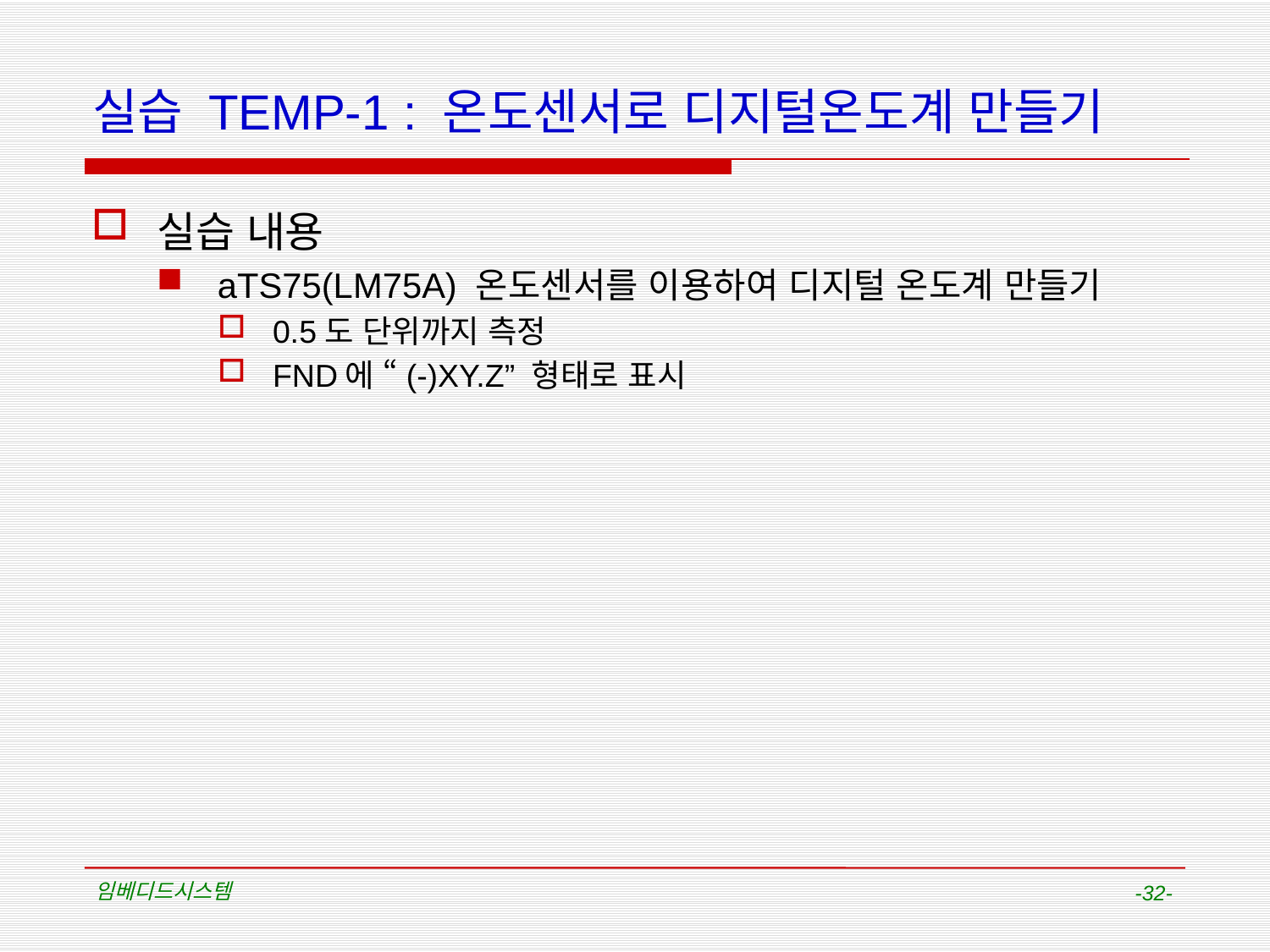

# 실습 TEMP-1 : 온도센서로 디지털온도계 만들기
실습 내용
aTS75(LM75A) 온도센서를 이용하여 디지털 온도계 만들기
0.5도 단위까지 측정
FND에 “(-)XY.Z” 형태로 표시
임베디드시스템
-32-